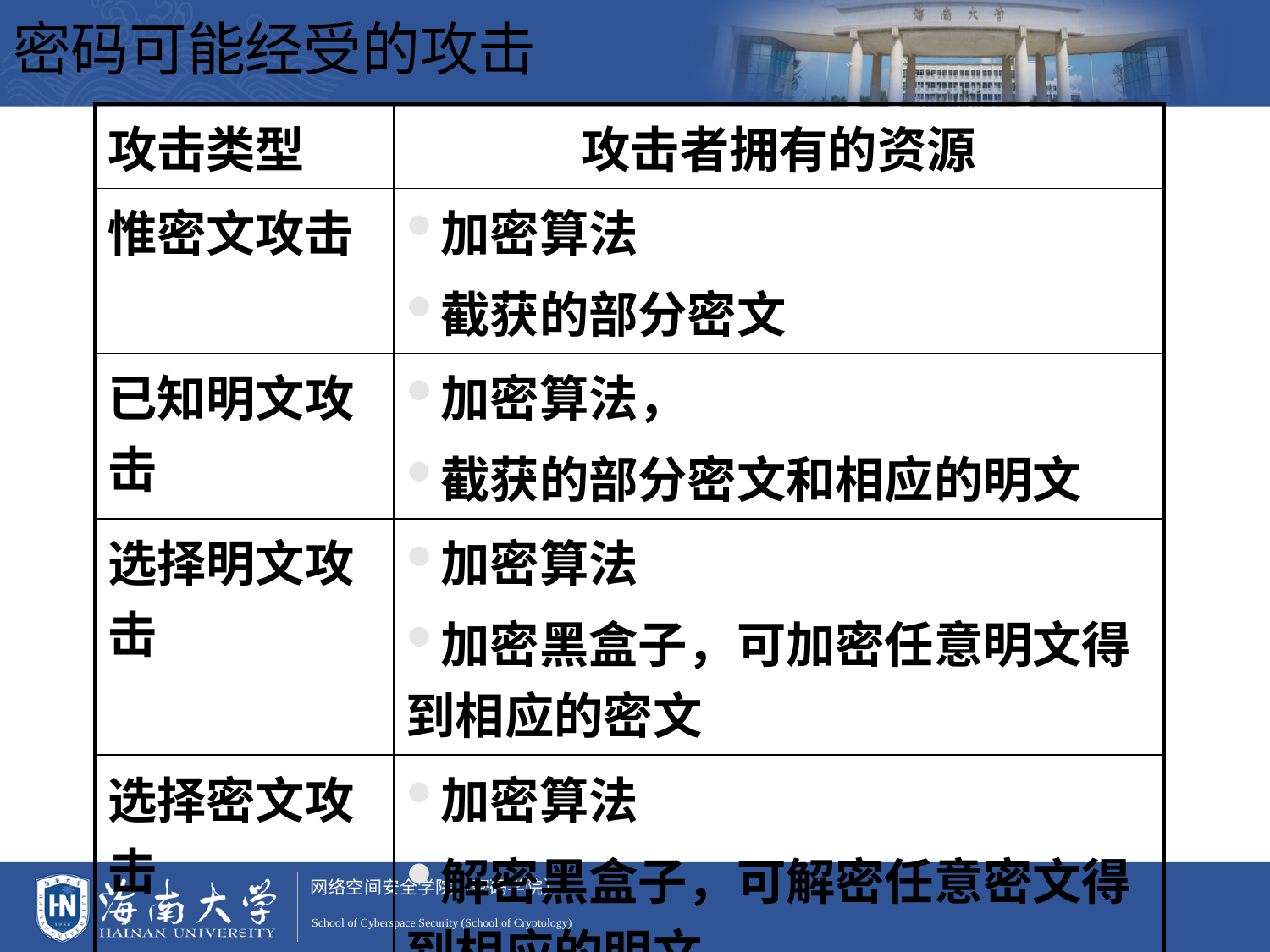

密码可能经受的攻击
| 攻击类型 | 攻击者拥有的资源 |
| --- | --- |
| 惟密文攻击 | 加密算法 截获的部分密文 |
| 已知明文攻击 | 加密算法， 截获的部分密文和相应的明文 |
| 选择明文攻击 | 加密算法 加密黑盒子，可加密任意明文得到相应的密文 |
| 选择密文攻击 | 加密算法 解密黑盒子，可解密任意密文得到相应的明文 |